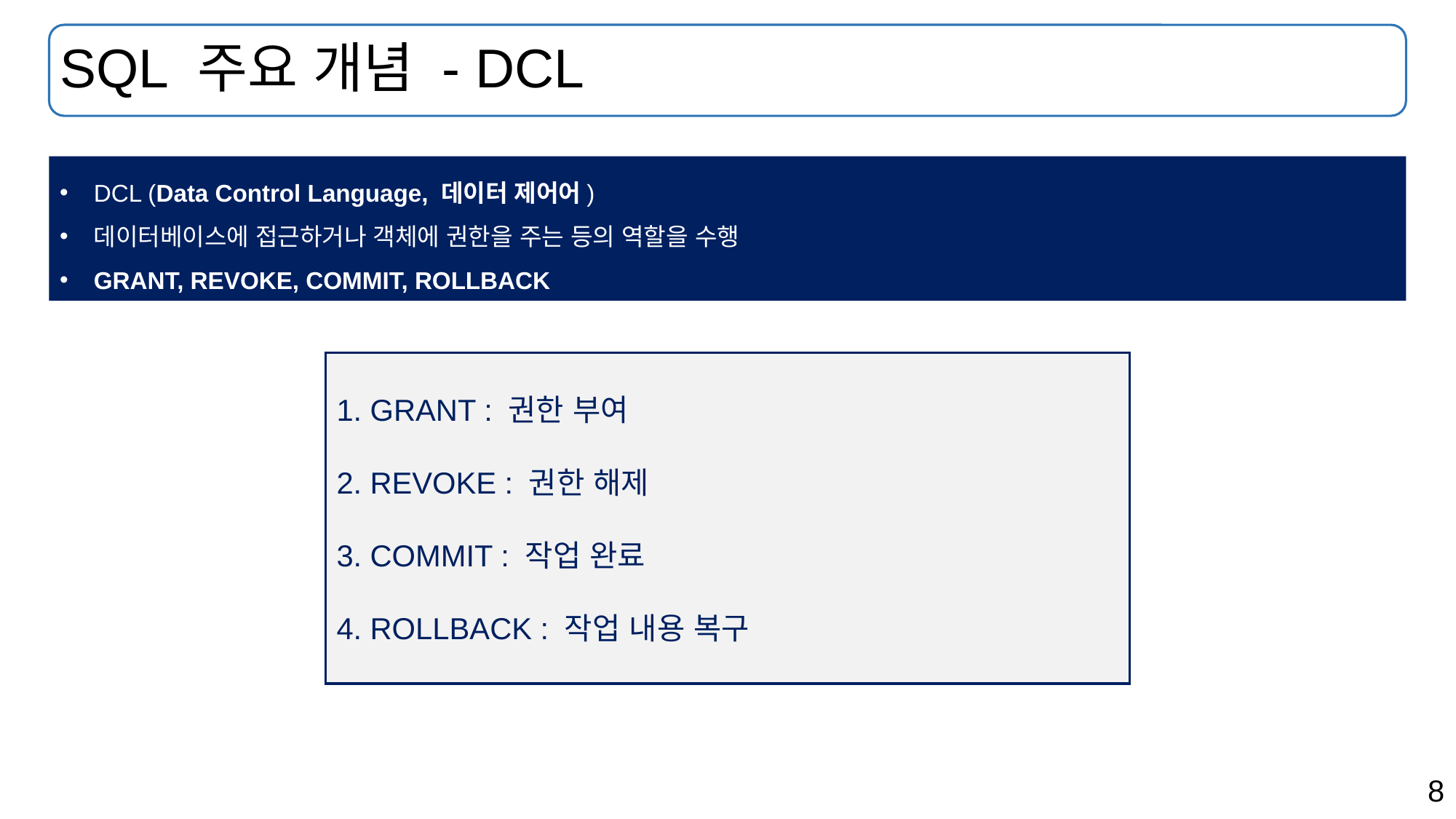

# SQL 주요 개념 - DCL
DCL (Data Control Language, 데이터 제어어)
데이터베이스에 접근하거나 객체에 권한을 주는 등의 역할을 수행
GRANT, REVOKE, COMMIT, ROLLBACK
 GRANT : 권한 부여

 REVOKE : 권한 해제

 COMMIT : 작업 완료

 ROLLBACK : 작업 내용 복구